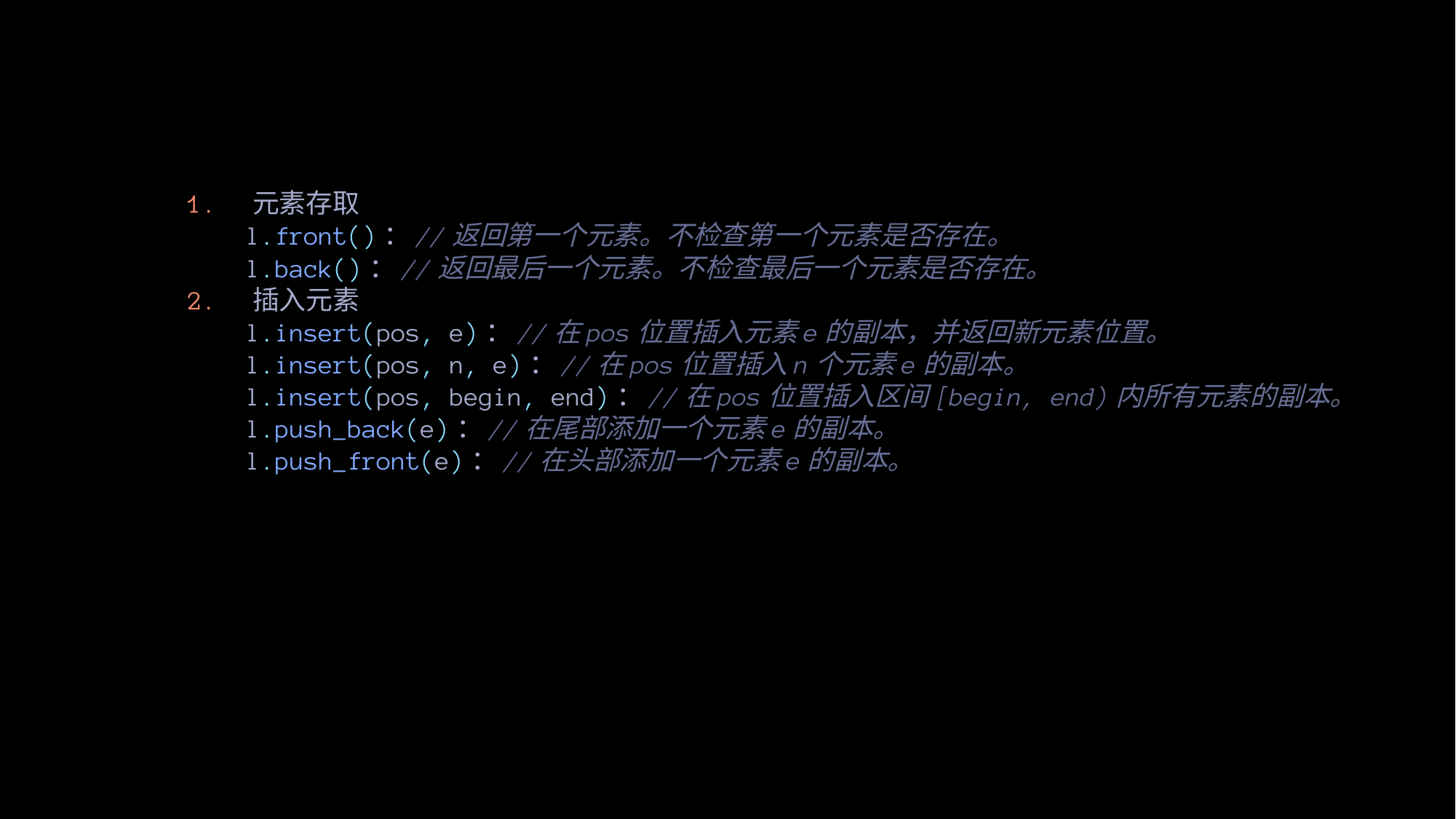

1.  元素存取
    l.front()：//返回第一个元素。不检查第一个元素是否存在。
    l.back()：//返回最后一个元素。不检查最后一个元素是否存在。
2.  插入元素
    l.insert(pos, e)：//在pos位置插入元素e的副本，并返回新元素位置。
    l.insert(pos, n, e)：//在pos位置插入n个元素e的副本。
    l.insert(pos, begin, end)：//在pos位置插入区间[begin, end)内所有元素的副本。
    l.push_back(e)：//在尾部添加一个元素e的副本。
    l.push_front(e)：//在头部添加一个元素e的副本。